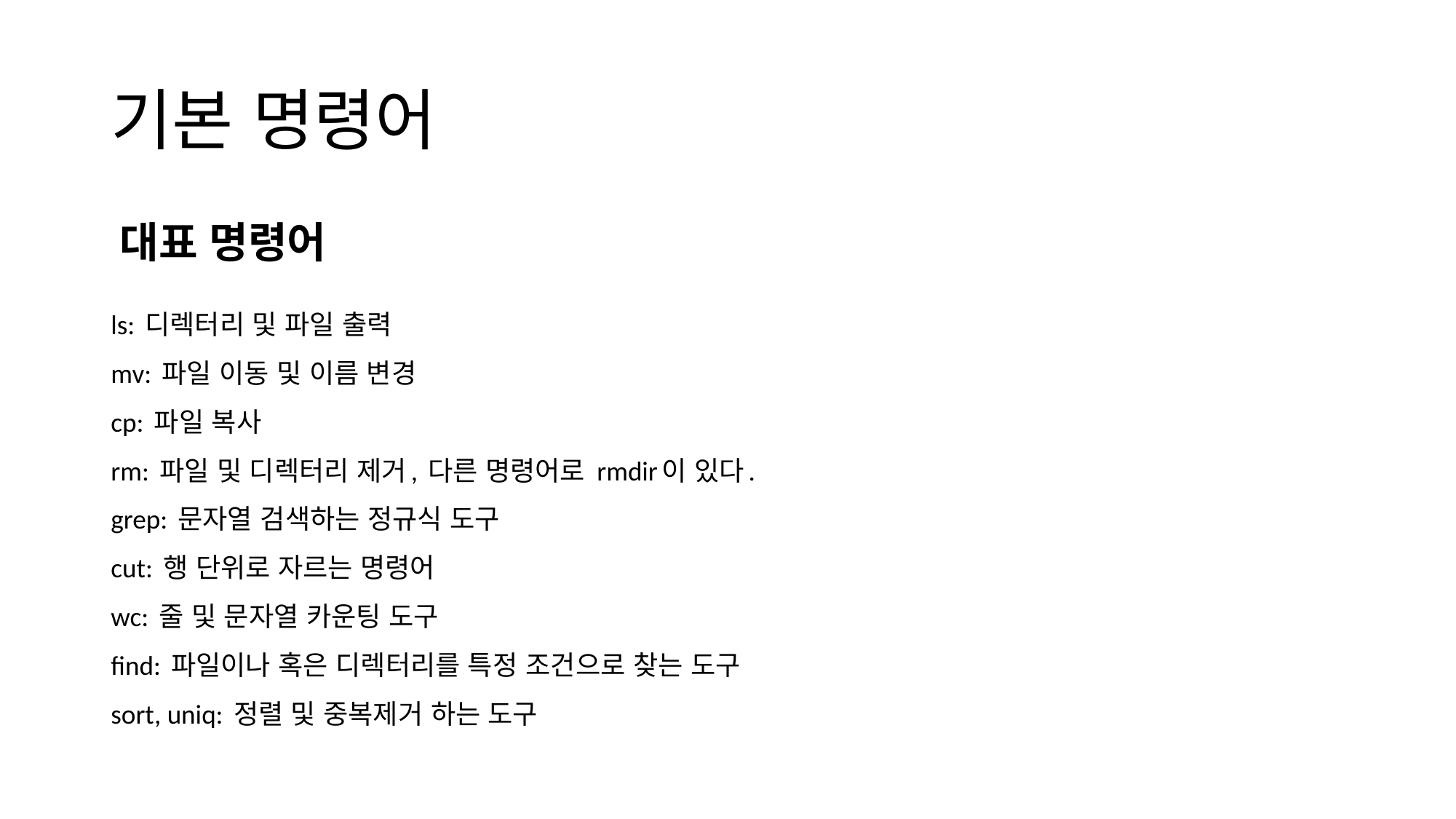

# 기본 명령어
대표 명령어
ls: 디렉터리 및 파일 출력
mv: 파일 이동 및 이름 변경
cp: 파일 복사
rm: 파일 및 디렉터리 제거, 다른 명령어로 rmdir이 있다.
grep: 문자열 검색하는 정규식 도구
cut: 행 단위로 자르는 명령어
wc: 줄 및 문자열 카운팅 도구
find: 파일이나 혹은 디렉터리를 특정 조건으로 찾는 도구
sort, uniq: 정렬 및 중복제거 하는 도구